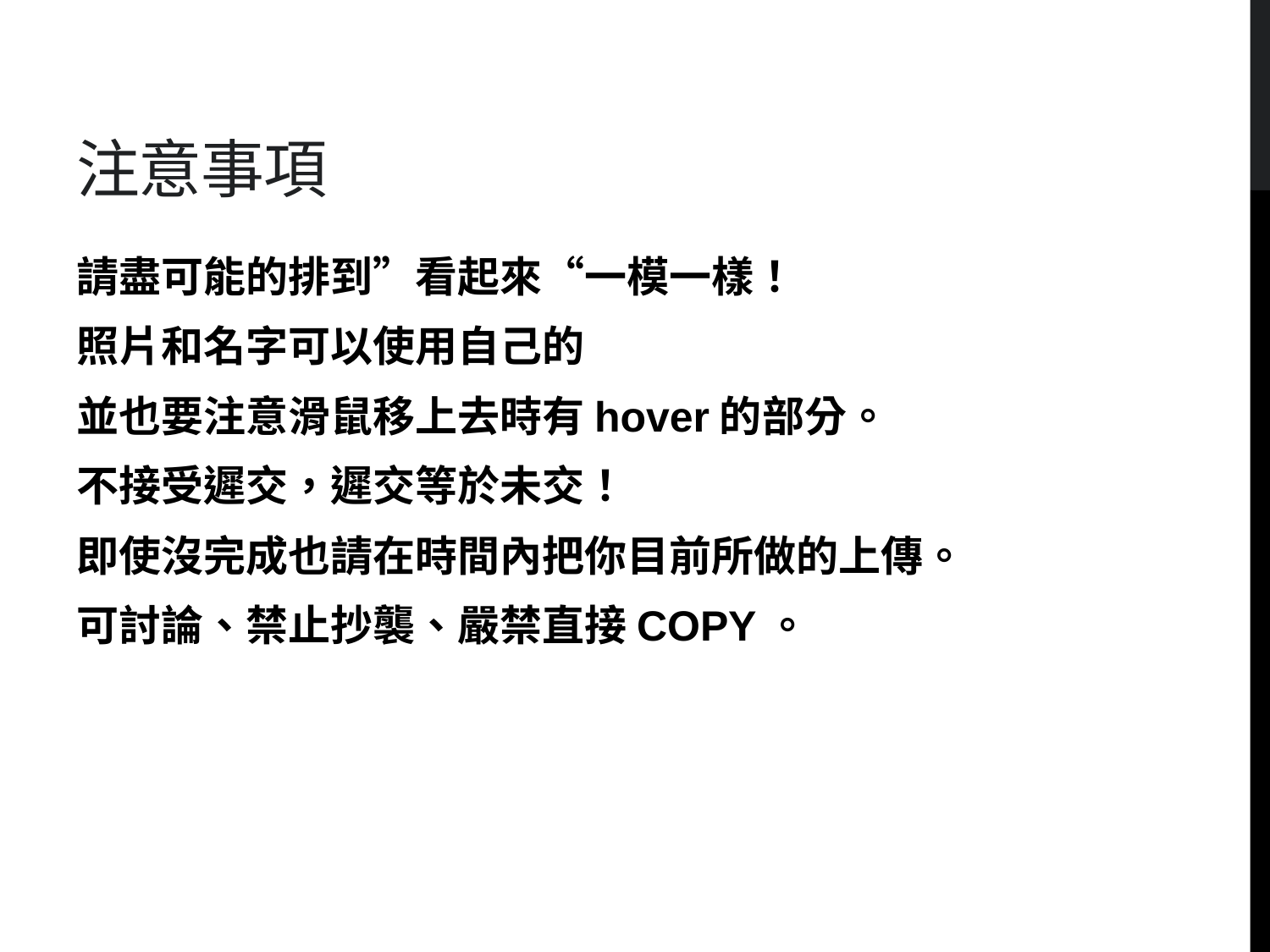

# 注意事項
請盡可能的排到”看起來“一模一樣！
照片和名字可以使用自己的
並也要注意滑鼠移上去時有hover的部分。
不接受遲交，遲交等於未交！
即使沒完成也請在時間內把你目前所做的上傳。
可討論、禁止抄襲、嚴禁直接COPY。